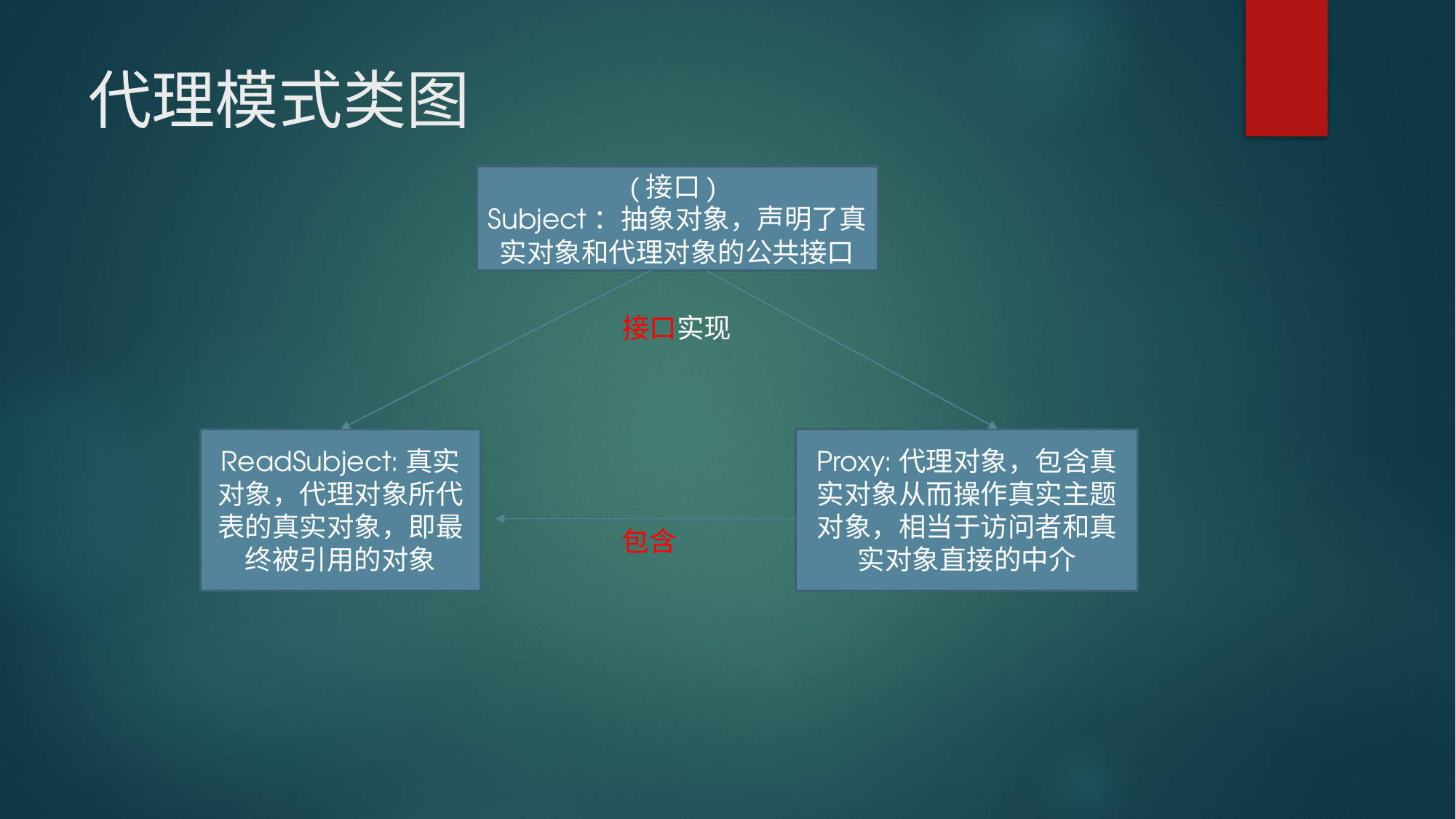

# 代理模式类图

(接口)
Subject：抽象对象，声明了真实对象和代理对象的公共接口
接口实现
ReadSubject:真实对象，代理对象所代表的真实对象，即最终被引用的对象
Proxy:代理对象，包含真实对象从而操作真实主题对象，相当于访问者和真实对象直接的中介
包含